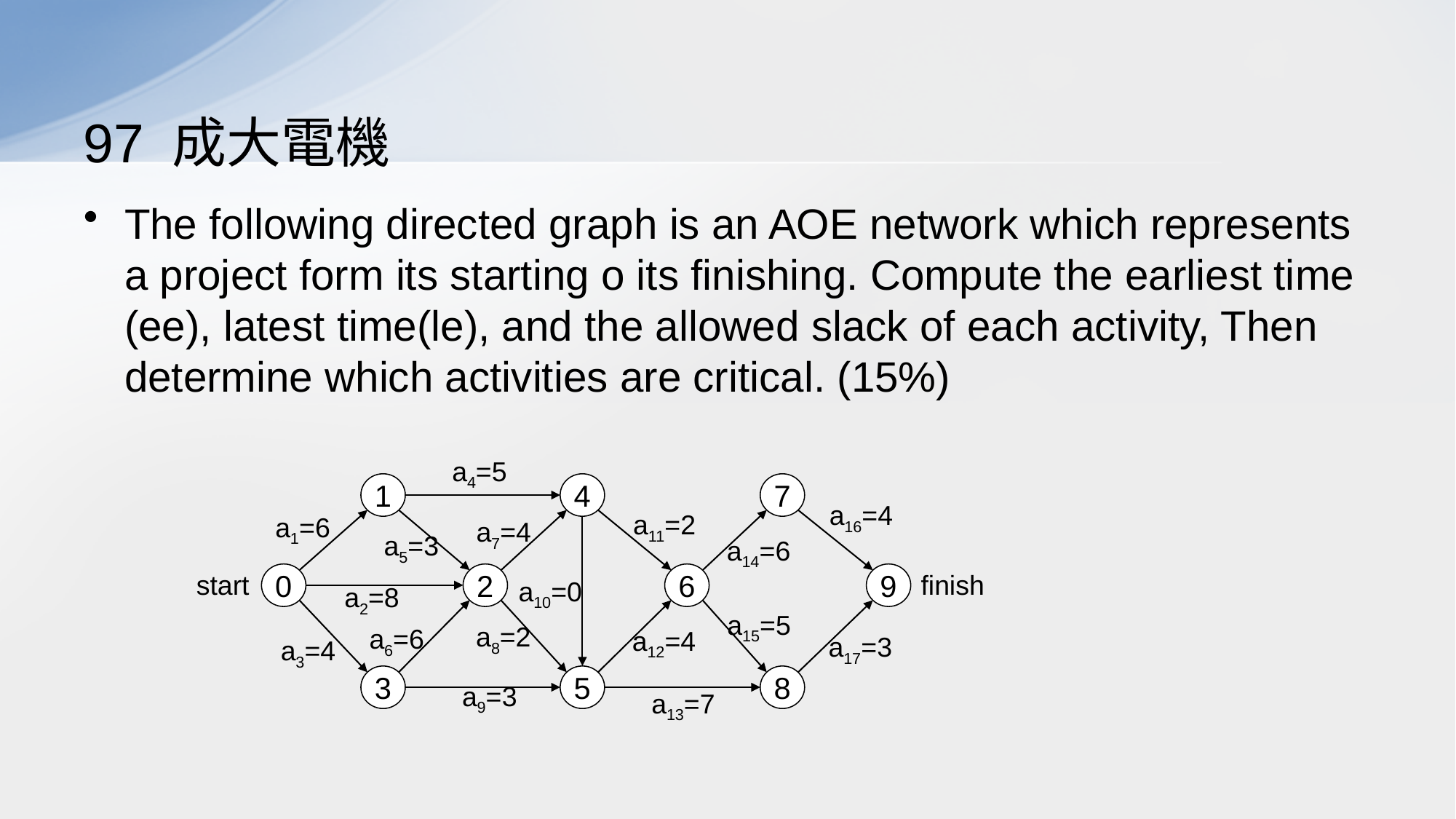

# 97 成大電機
The following directed graph is an AOE network which represents a project form its starting o its finishing. Compute the earliest time (ee), latest time(le), and the allowed slack of each activity, Then determine which activities are critical. (15%)

a4=5
1
4
7
a16=4
a11=2
a1=6
a7=4
a5=3
a14=6
start
finish
0
2
6
9
a10=0
a2=8
a15=5
a8=2
a6=6
a12=4
a17=3
a3=4
3
5
8
a9=3
a13=7